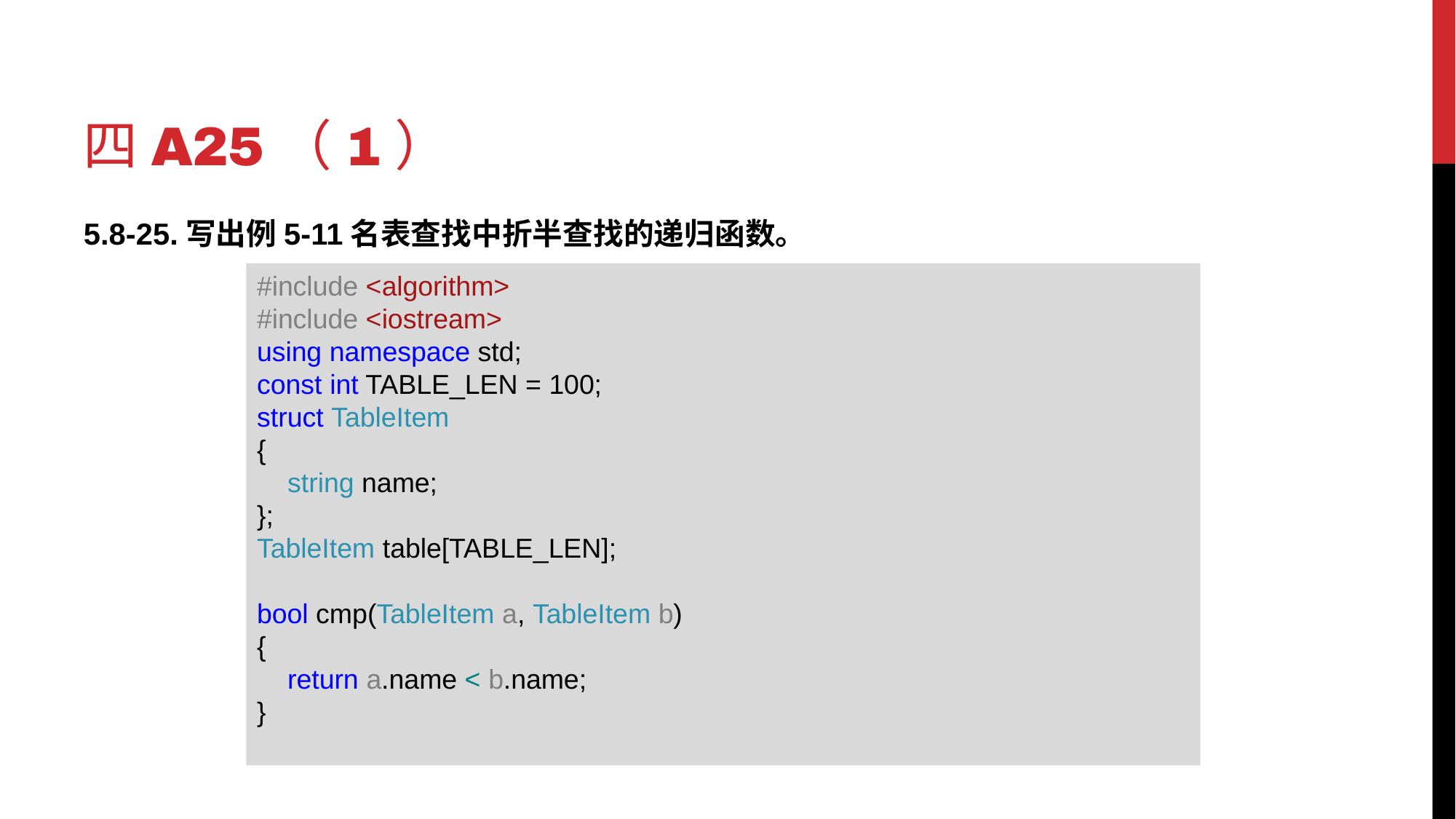

# 四a25（1）
5.8-25.写出例5-11名表查找中折半查找的递归函数。
#include <algorithm>
#include <iostream>
using namespace std;
const int TABLE_LEN = 100;
struct TableItem
{
    string name;
};
TableItem table[TABLE_LEN];

bool cmp(TableItem a, TableItem b)
{
    return a.name < b.name;
}